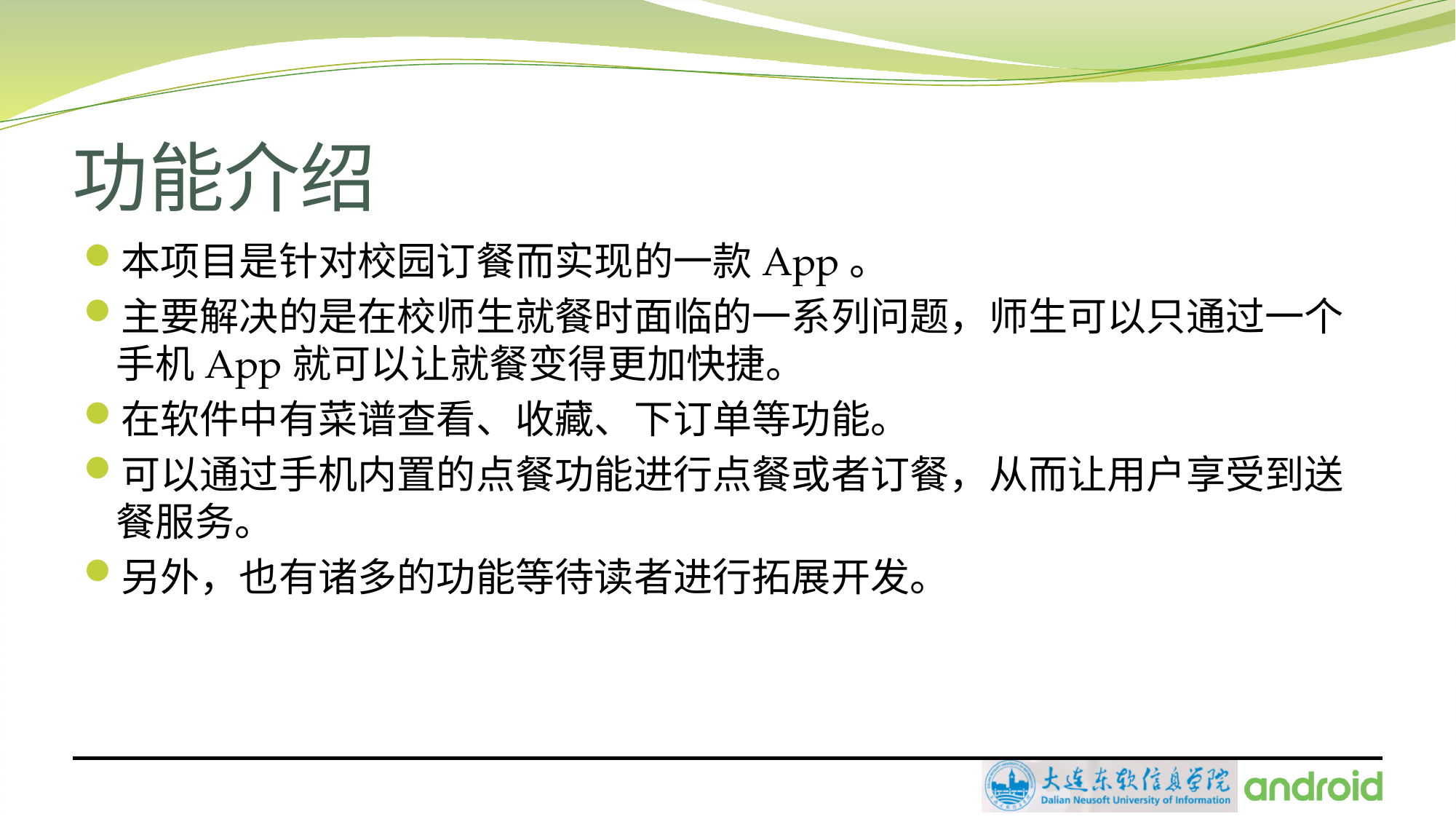

# 功能介绍
本项目是针对校园订餐而实现的一款App。
主要解决的是在校师生就餐时面临的一系列问题，师生可以只通过一个手机App就可以让就餐变得更加快捷。
在软件中有菜谱查看、收藏、下订单等功能。
可以通过手机内置的点餐功能进行点餐或者订餐，从而让用户享受到送餐服务。
另外，也有诸多的功能等待读者进行拓展开发。